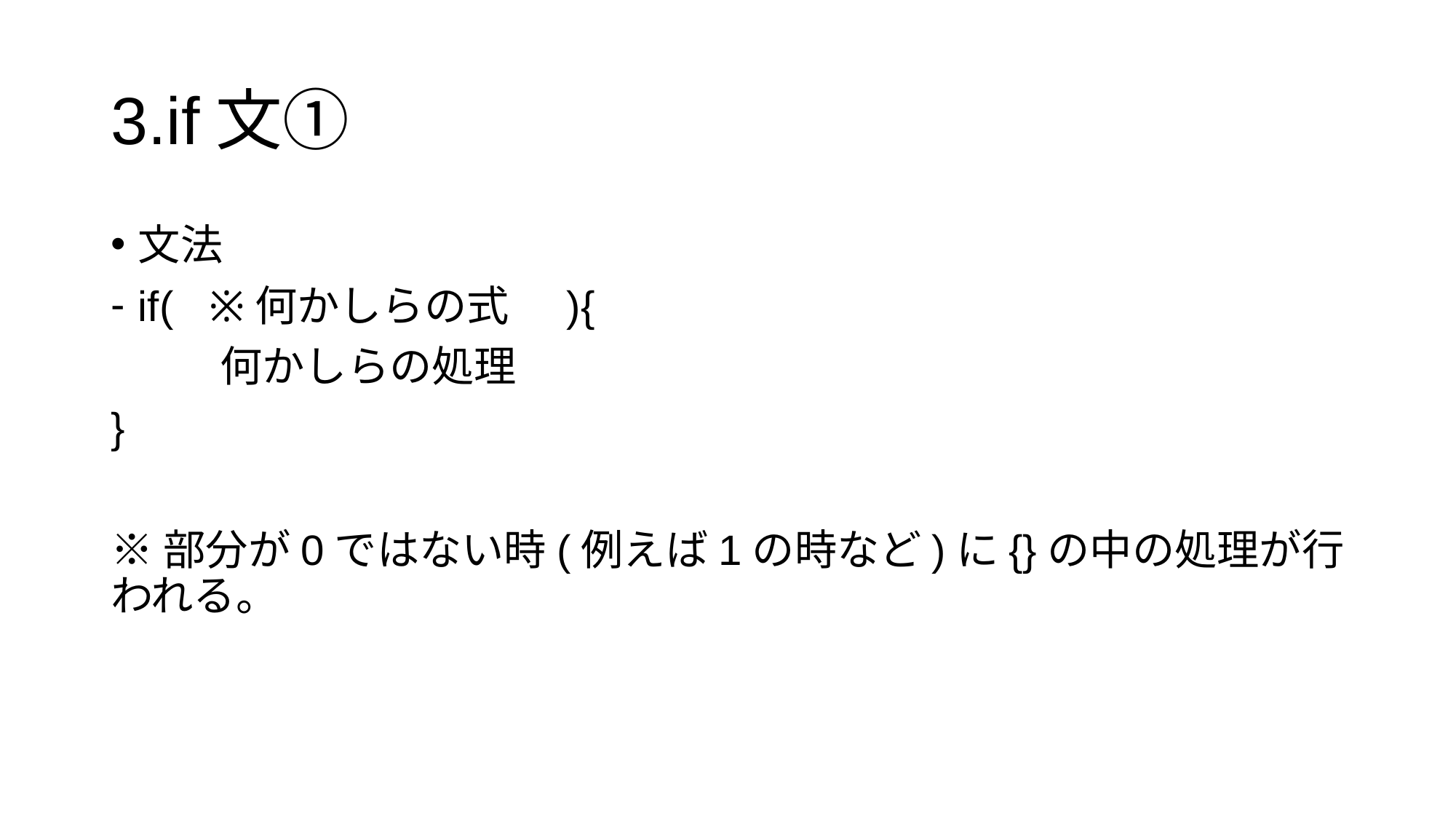

# 3.if文①
文法
if(   ※何かしらの式     ){
	何かしらの処理
}

※部分が0ではない時(例えば1の時など)に{}の中の処理が行われる。